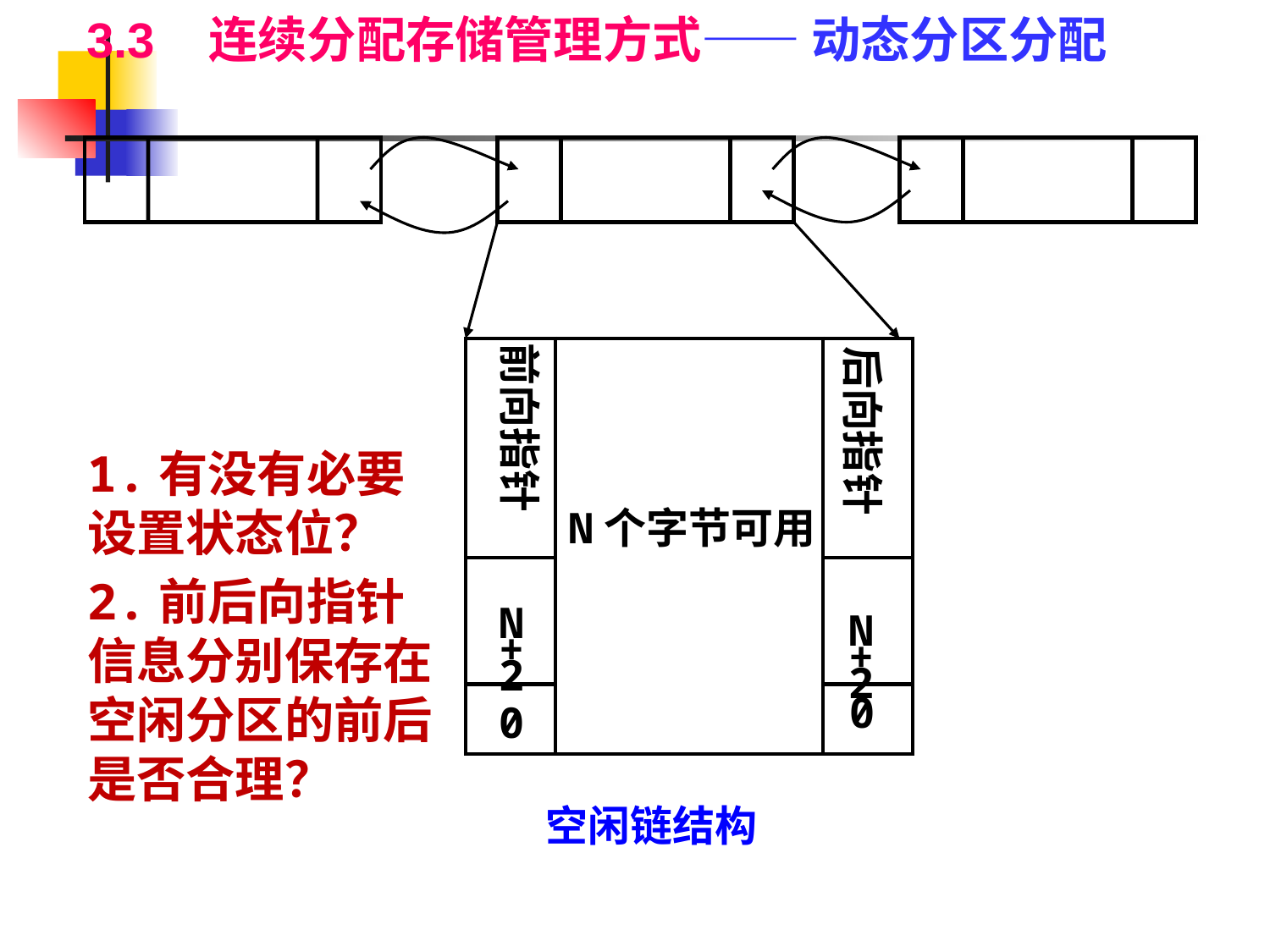

3.3   连续分配存储管理方式—— 动态分区分配

前向指针
后向指针
|  |  |  |
| --- | --- | --- |
|  |  |  |
|  |  |  |
1.有没有必要设置状态位？
2.前后向指针信息分别保存在空闲分区的前后是否合理？
N个字节可用

N
+
2

N
+
2
0
0
空闲链结构